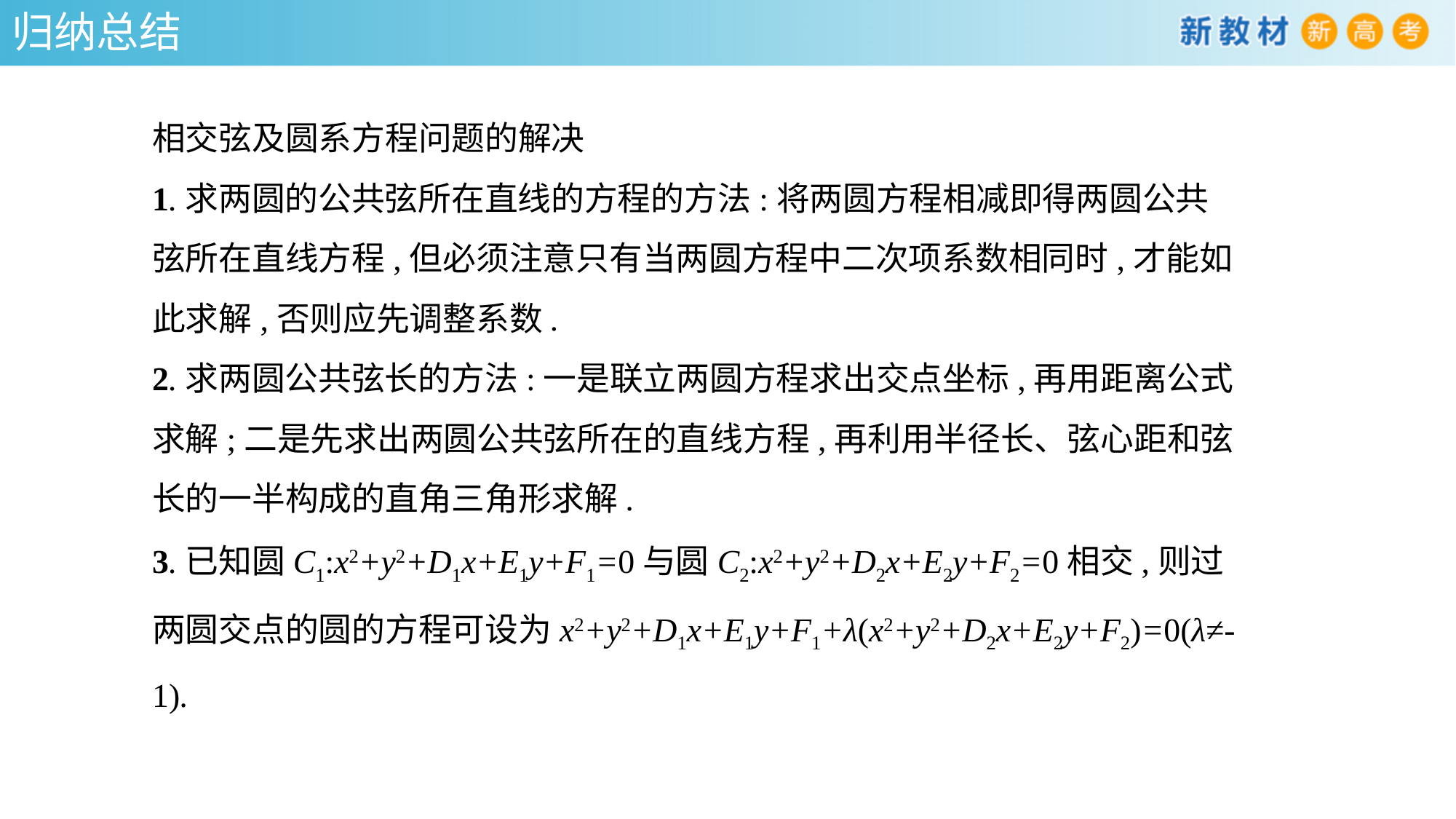

归纳总结
相交弦及圆系方程问题的解决
1.求两圆的公共弦所在直线的方程的方法:将两圆方程相减即得两圆公共弦所在直线方程,但必须注意只有当两圆方程中二次项系数相同时,才能如此求解,否则应先调整系数.
2.求两圆公共弦长的方法:一是联立两圆方程求出交点坐标,再用距离公式求解;二是先求出两圆公共弦所在的直线方程,再利用半径长、弦心距和弦长的一半构成的直角三角形求解.
3.已知圆C1:x2+y2+D1x+E1y+F1=0与圆C2:x2+y2+D2x+E2y+F2=0相交,则过两圆交点的圆的方程可设为x2+y2+D1x+E1y+F1+λ(x2+y2+D2x+E2y+F2)=0(λ≠-1).